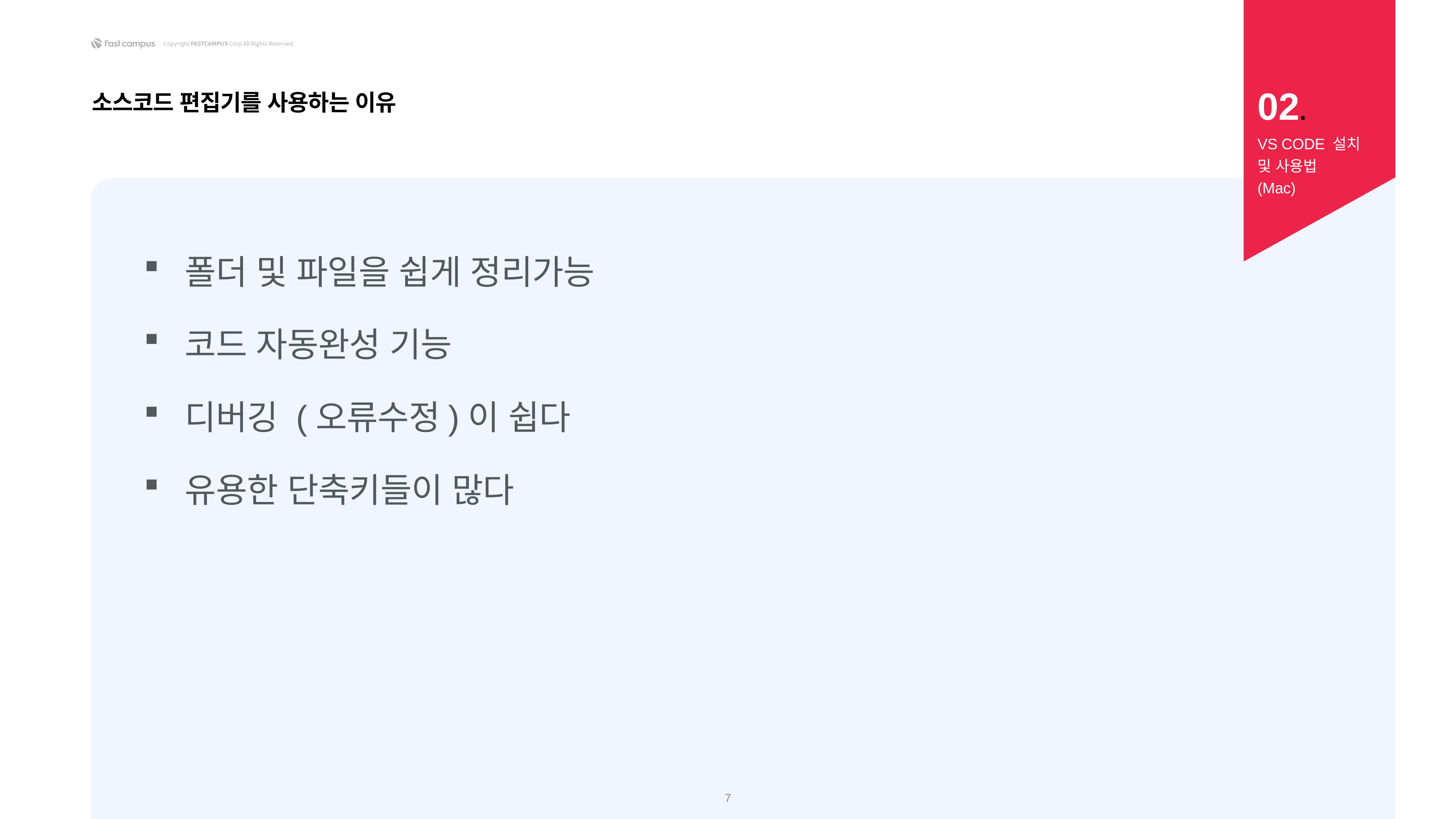

02.
소스코드 편집기를 사용하는 이유
VS CODE 설치
및 사용법
(Mac)
폴더 및 파일을 쉽게 정리가능
코드 자동완성 기능
디버깅 (오류수정)이 쉽다
유용한 단축키들이 많다
7